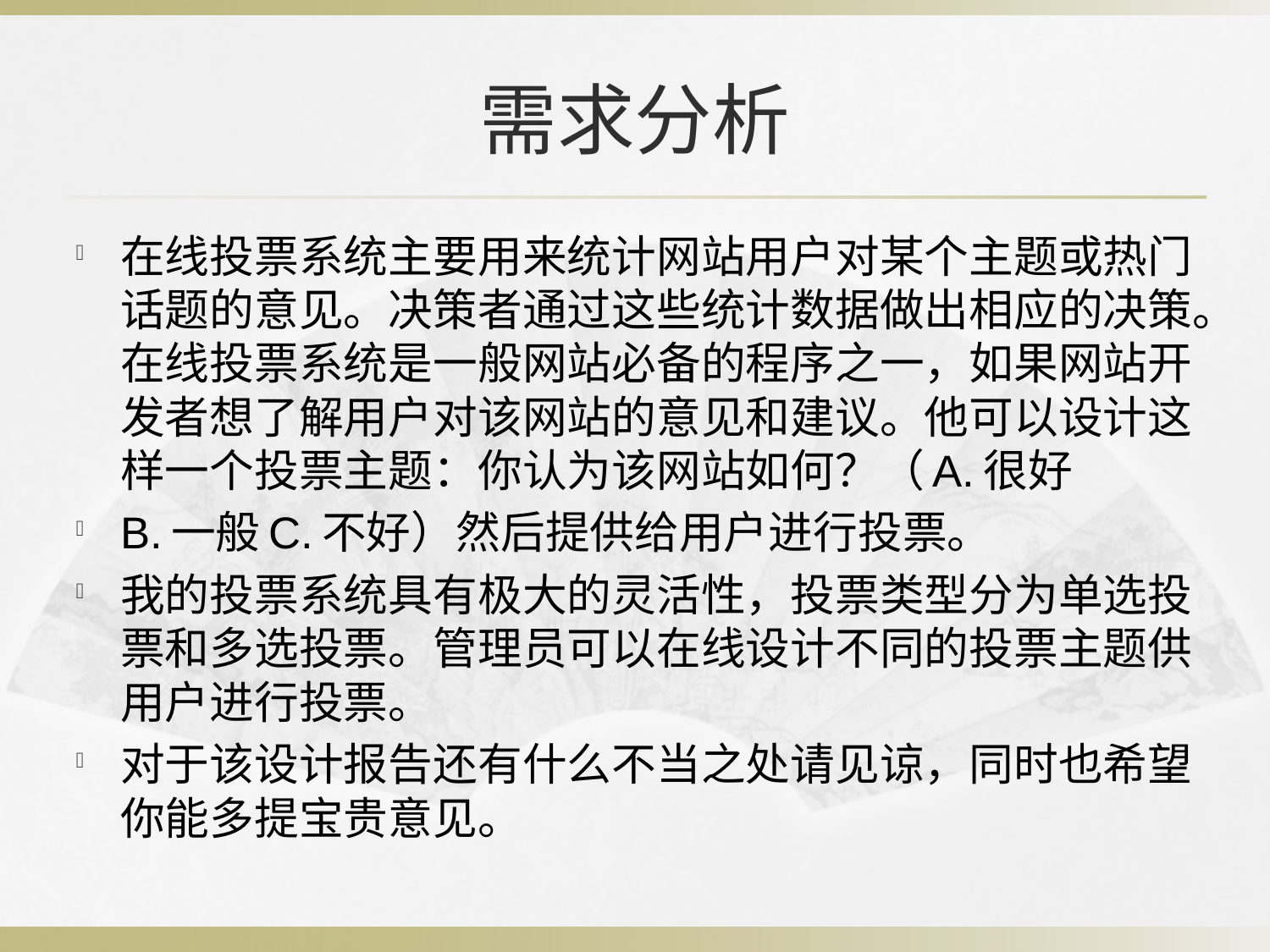

# 需求分析
在线投票系统主要用来统计网站用户对某个主题或热门话题的意见。决策者通过这些统计数据做出相应的决策。在线投票系统是一般网站必备的程序之一，如果网站开发者想了解用户对该网站的意见和建议。他可以设计这样一个投票主题：你认为该网站如何？（A.很好
B.一般C.不好）然后提供给用户进行投票。
我的投票系统具有极大的灵活性，投票类型分为单选投票和多选投票。管理员可以在线设计不同的投票主题供用户进行投票。
对于该设计报告还有什么不当之处请见谅，同时也希望你能多提宝贵意见。